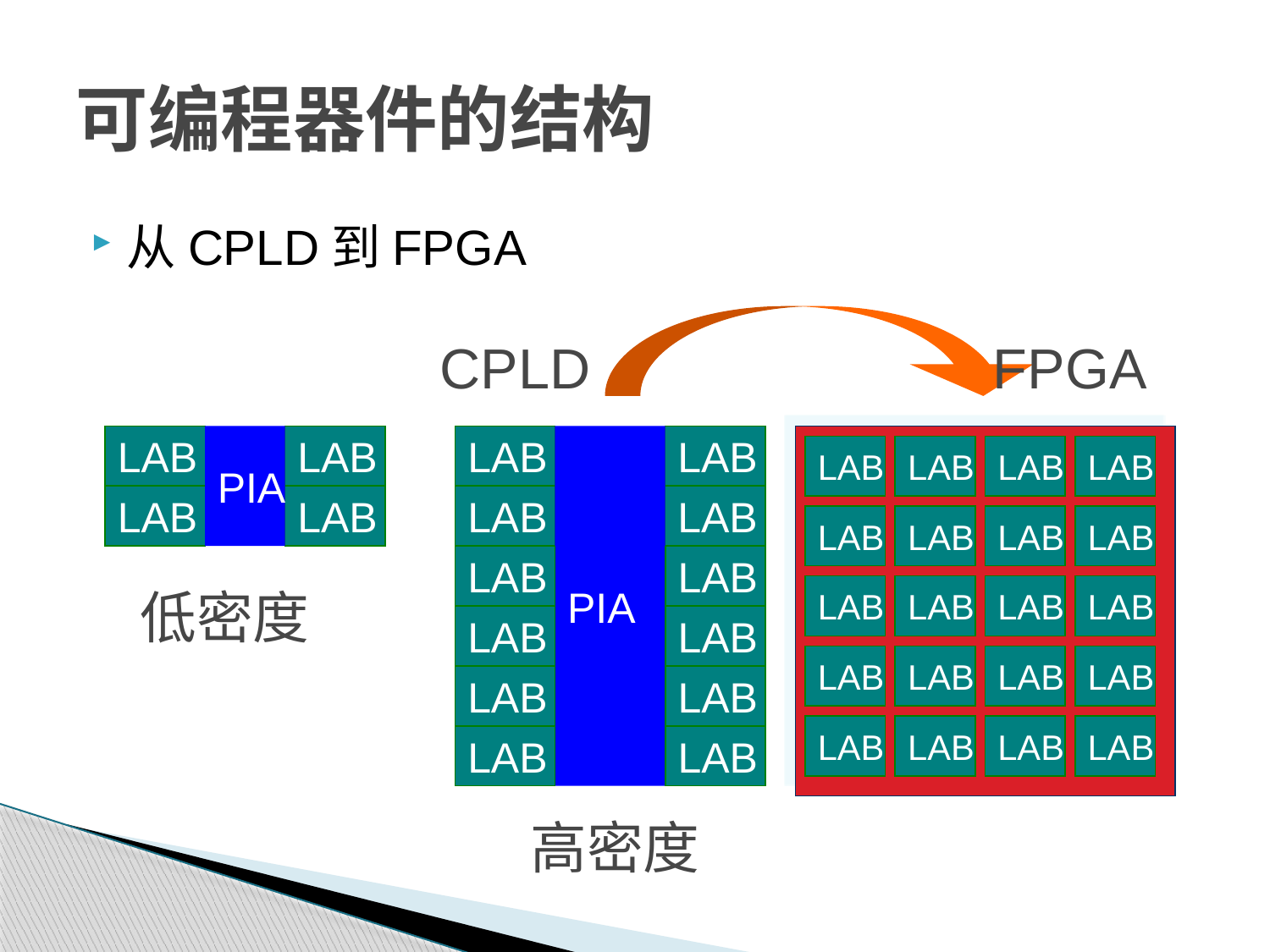

# 可编程器件的结构
从CPLD到FPGA

CPLD
FPGA
LAB
PIA
LAB
LAB
PIA
LAB

LAB
LAB
LAB
LAB
LAB
LAB
LAB
LAB
LAB
LAB
LAB
LAB
LAB
LAB
低密度
LAB
LAB
LAB
LAB
LAB
LAB
LAB
LAB
LAB
LAB
LAB
LAB
LAB
LAB
LAB
LAB
LAB
LAB
高密度